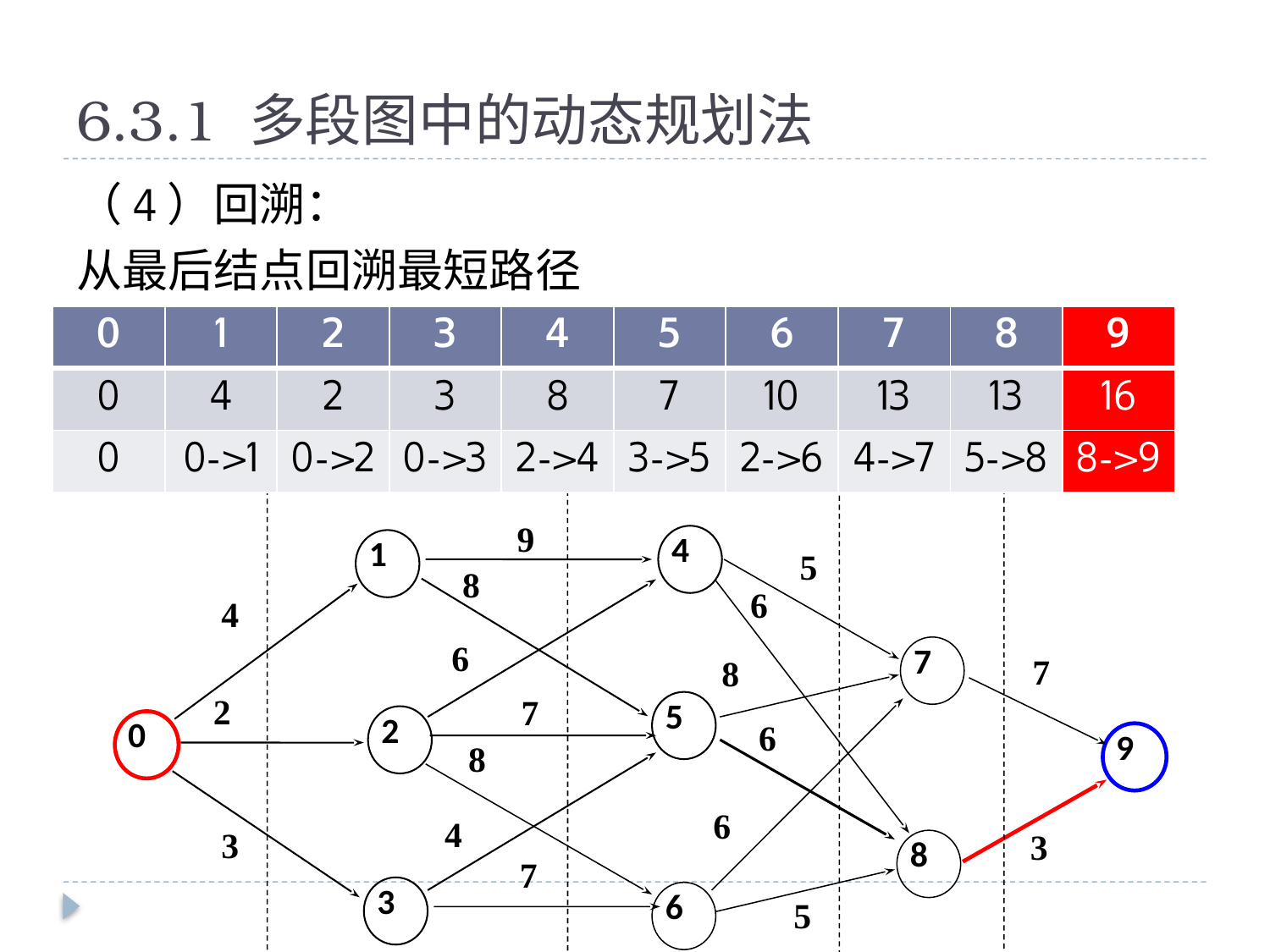

# 6.3.1 多段图中的动态规划法
（4）回溯：
从最后结点回溯最短路径
| 0 | 1 | 2 | 3 | 4 | 5 | 6 | 7 | 8 | 9 |
| --- | --- | --- | --- | --- | --- | --- | --- | --- | --- |
| 0 | 4 | 2 | 3 | 8 | 7 | 10 | 13 | 13 | 16 |
| 0 | 0->1 | 0->2 | 0->3 | 2->4 | 3->5 | 2->6 | 4->7 | 5->8 | 8->9 |

9
4
1
5

8

6
4
7
6
7
8

5
2
7

2
0
9
6

8

6
4
8
3
3
7

3
6
5